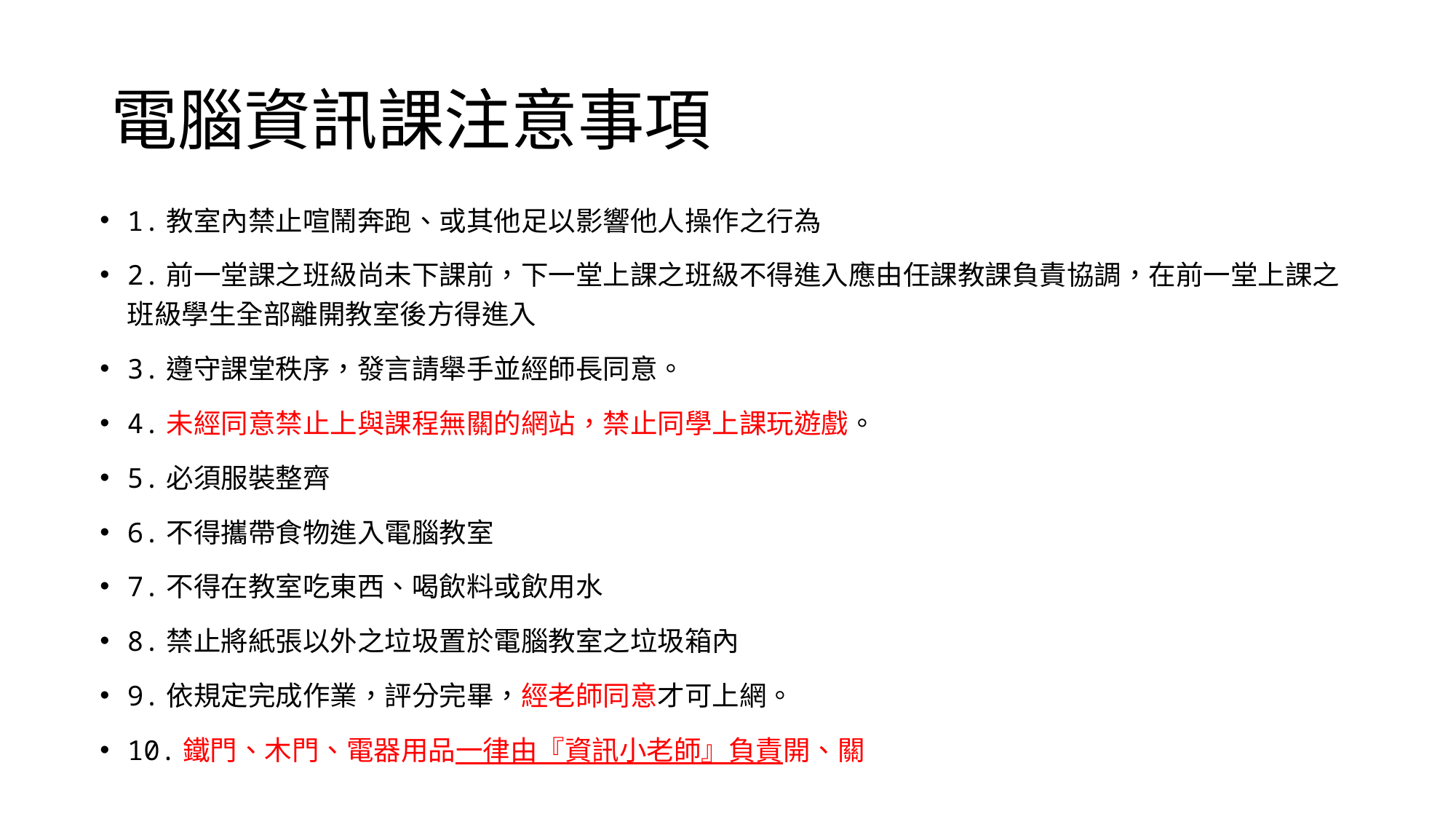

# 電腦資訊課注意事項
1.教室內禁止喧鬧奔跑、或其他足以影響他人操作之行為
2.前一堂課之班級尚未下課前，下一堂上課之班級不得進入應由任課教課負責協調，在前一堂上課之班級學生全部離開教室後方得進入
3.遵守課堂秩序，發言請舉手並經師長同意。
4.未經同意禁止上與課程無關的網站，禁止同學上課玩遊戲。
5.必須服裝整齊
6.不得攜帶食物進入電腦教室
7.不得在教室吃東西、喝飲料或飲用水
8.禁止將紙張以外之垃圾置於電腦教室之垃圾箱內
9.依規定完成作業，評分完畢，經老師同意才可上網。
10.鐵門、木門、電器用品一律由『資訊小老師』負責開、關